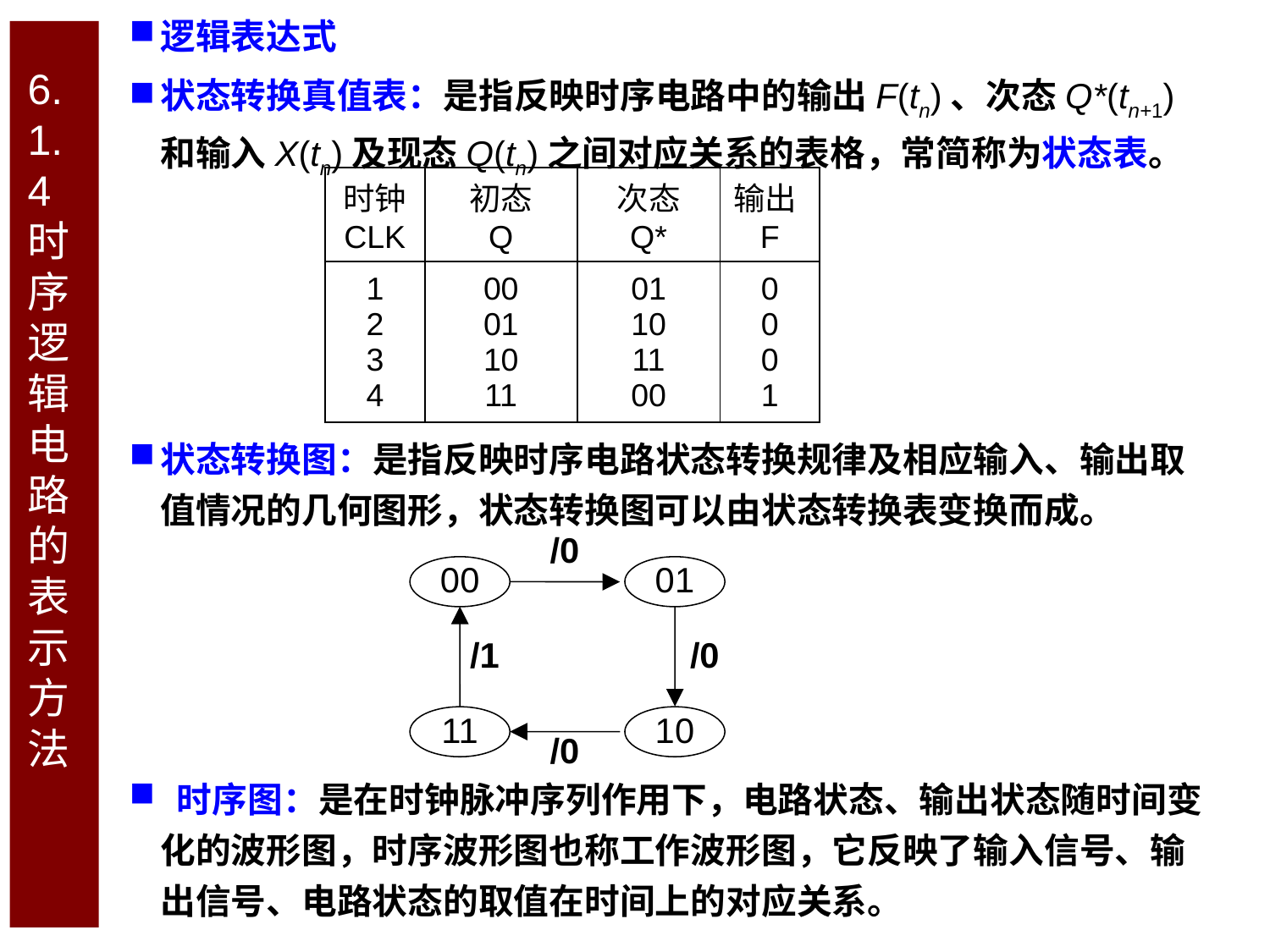

6.1.4  时序逻辑电路的表示方法
逻辑表达式
状态转换真值表：是指反映时序电路中的输出F(tn)、次态Q*(tn+1)和输入X(tn)及现态Q(tn)之间对应关系的表格，常简称为状态表。

状态转换图：是指反映时序电路状态转换规律及相应输入、输出取值情况的几何图形，状态转换图可以由状态转换表变换而成。

 时序图：是在时钟脉冲序列作用下，电路状态、输出状态随时间变化的波形图，时序波形图也称工作波形图，它反映了输入信号、输出信号、电路状态的取值在时间上的对应关系。
| 时钟 CLK | 初态 Q | 次态 Q\* | 输出F |
| --- | --- | --- | --- |
| 1 2 3 4 | 00 01 10 11 | 01 10 11 00 | 0 0 0 1 |
/0
00
01

/1
/0
11
10
/0